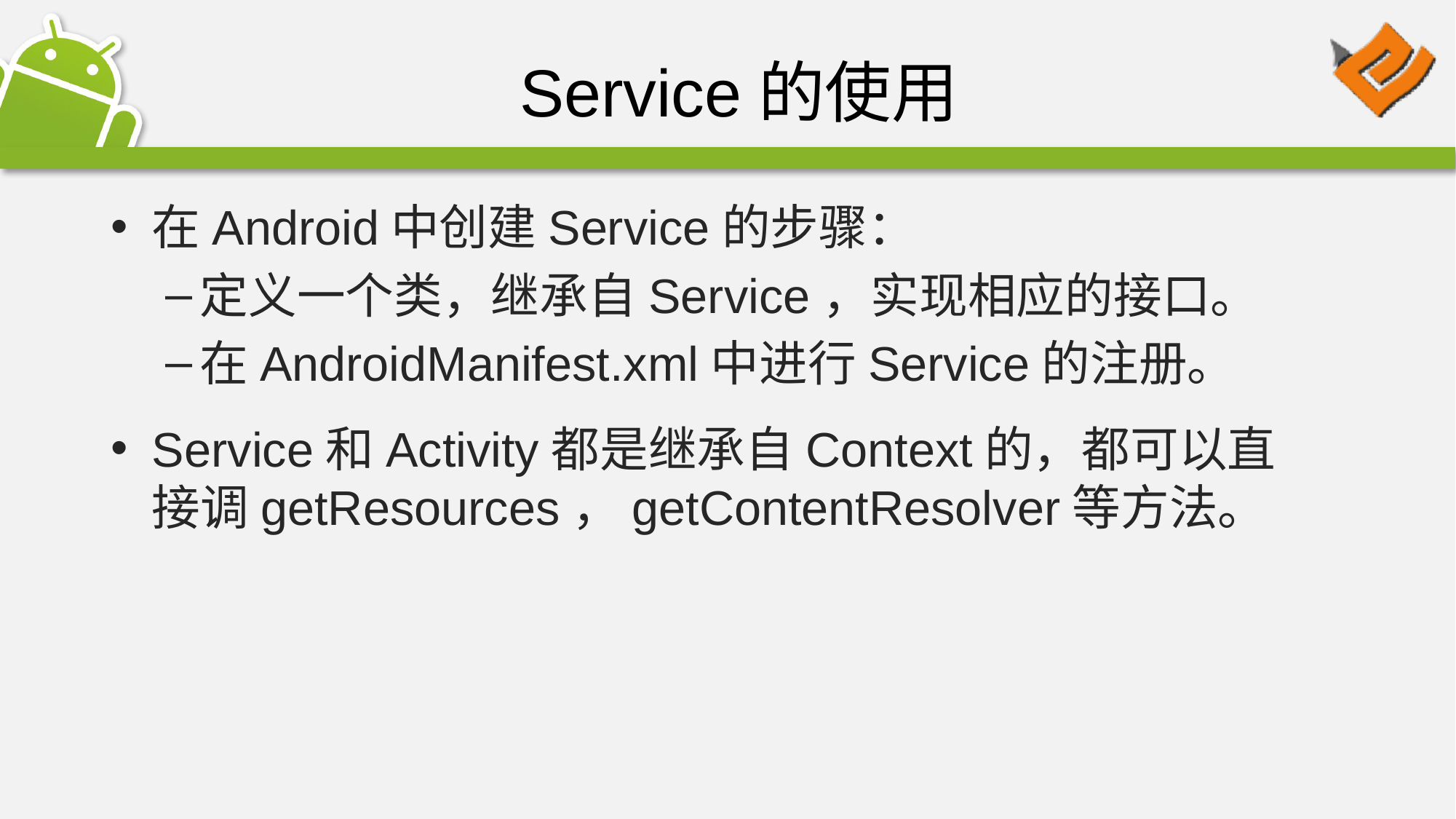

# Service的使用
在Android中创建Service的步骤：
定义一个类，继承自Service，实现相应的接口。
在AndroidManifest.xml中进行Service的注册。
Service和Activity都是继承自Context的，都可以直接调getResources，getContentResolver等方法。